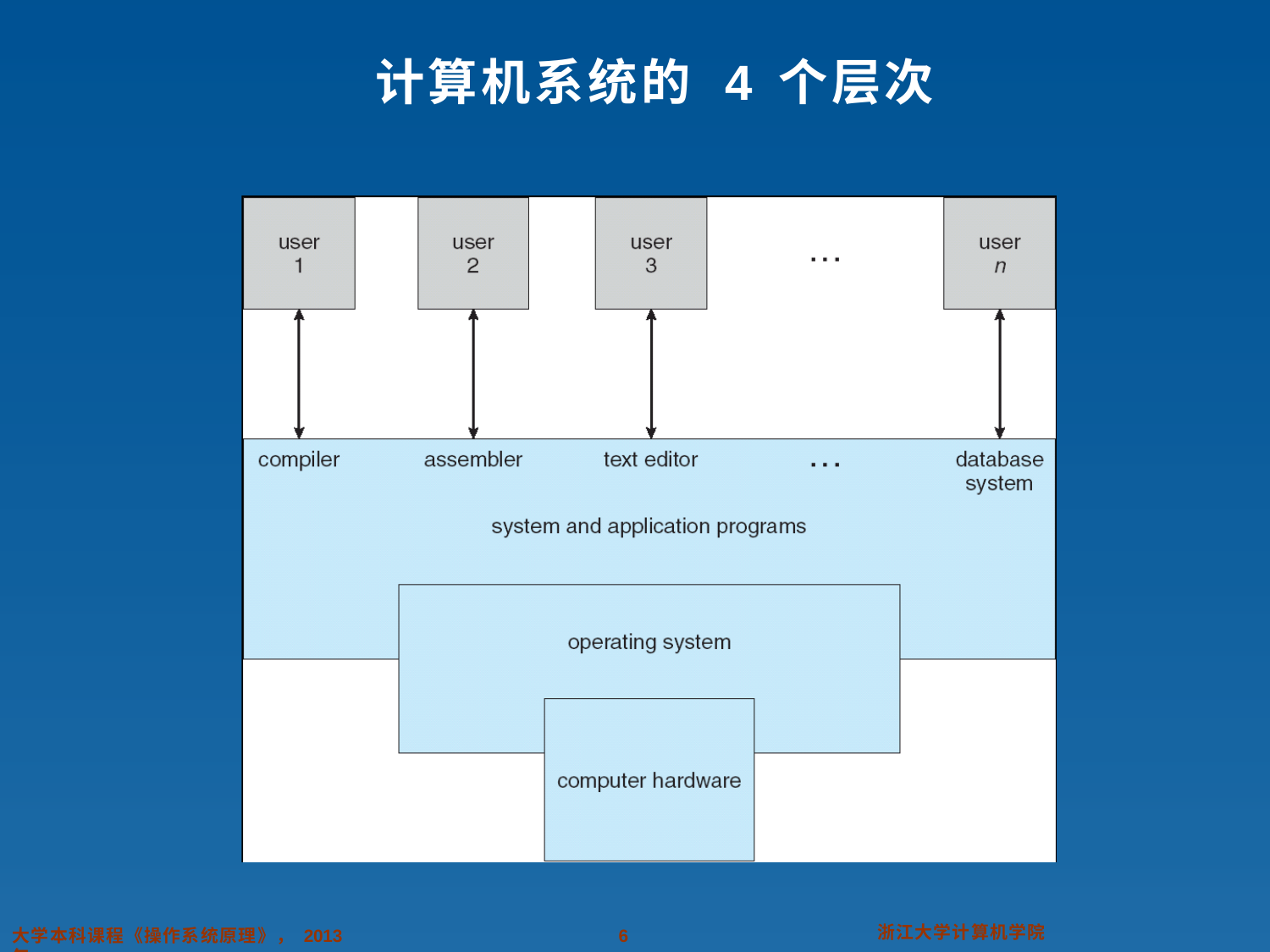

# 计算机系统的	4	个层次

浙江大学计算机学院
大学本科课程《操作系统原理》， 2013 年
6